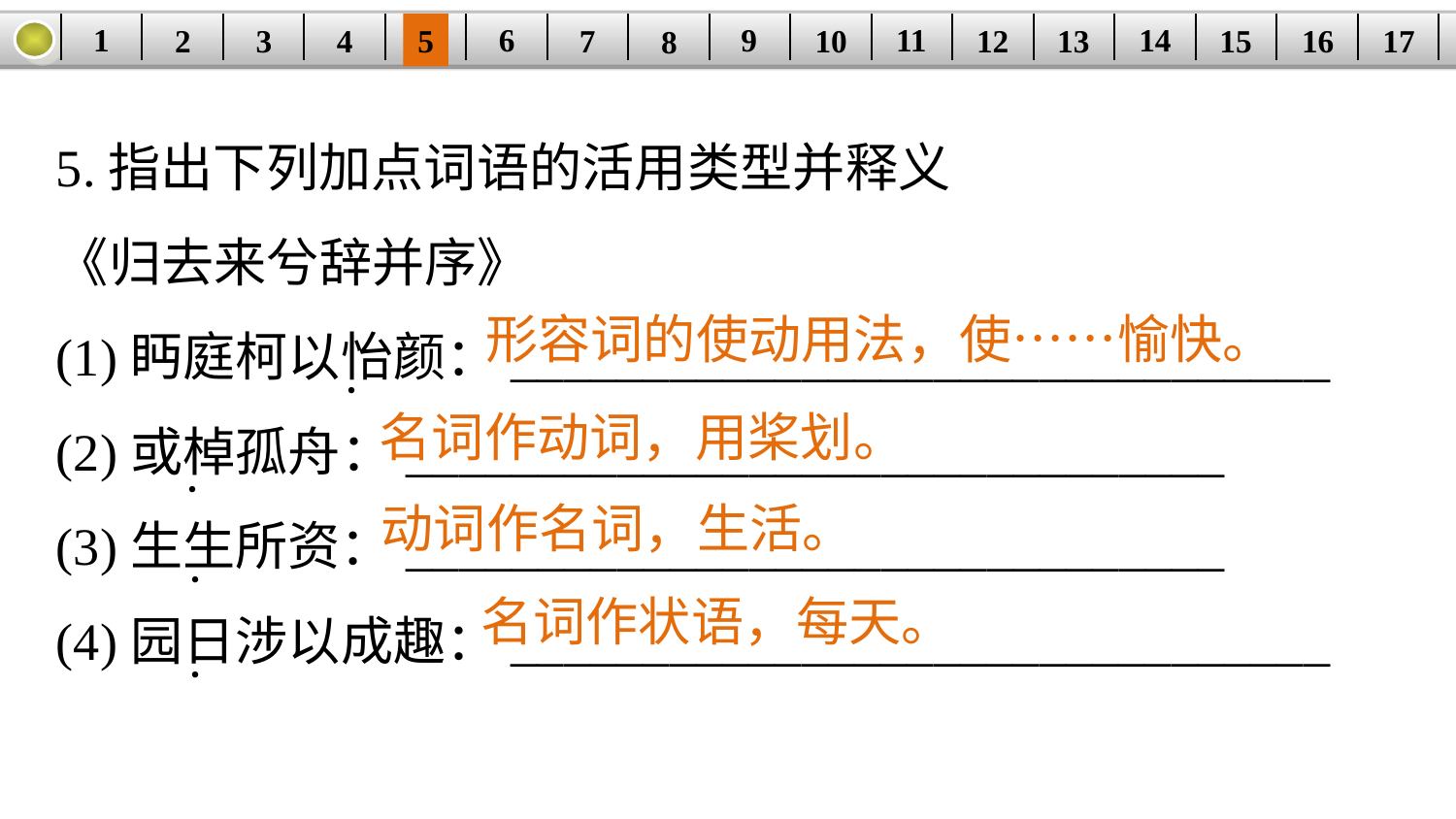

14
1
11
9
6
3
15
12
5
2
16
13
10
|  |  |  |  |  |  |  |  |  |  |  |  |  |  |  |  |  |
| --- | --- | --- | --- | --- | --- | --- | --- | --- | --- | --- | --- | --- | --- | --- | --- | --- |
7
4
17
8

5.指出下列加点词语的活用类型并释义
《归去来兮辞并序》
(1)眄庭柯以怡颜：_______________________________
(2)或棹孤舟：_______________________________
(3)生生所资：_______________________________
(4)园日涉以成趣：_______________________________
形容词的使动用法，使……愉快。
·
名词作动词，用桨划。
·
动词作名词，生活。
·
名词作状语，每天。
·